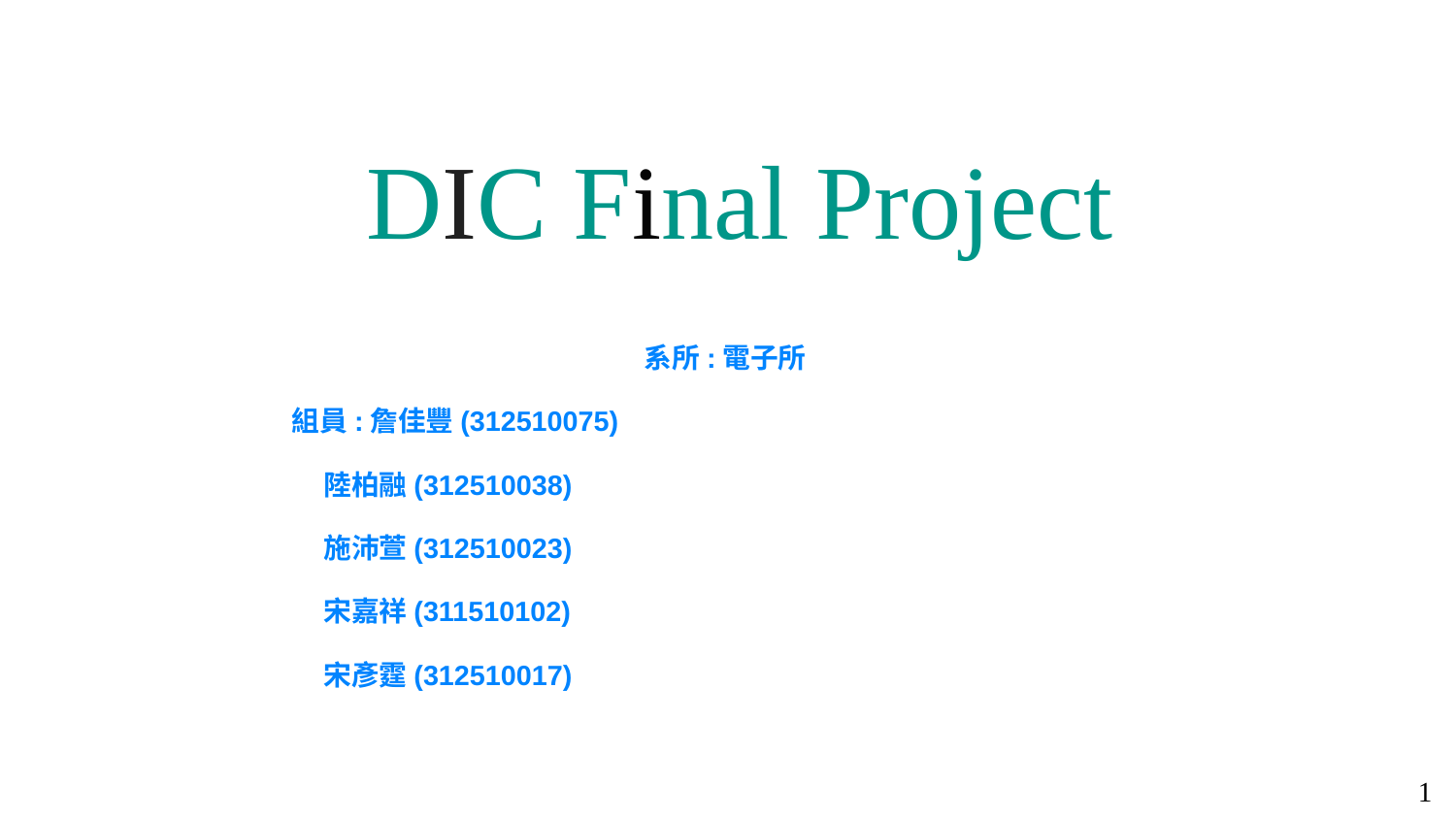

# DIC Final Project
  系所:電子所
                                     組員:詹佳豐(312510075)
                                          陸柏融(312510038)
                                          施沛萱(312510023)
                                          宋嘉祥(311510102)
                                          宋彥霆(312510017)
1